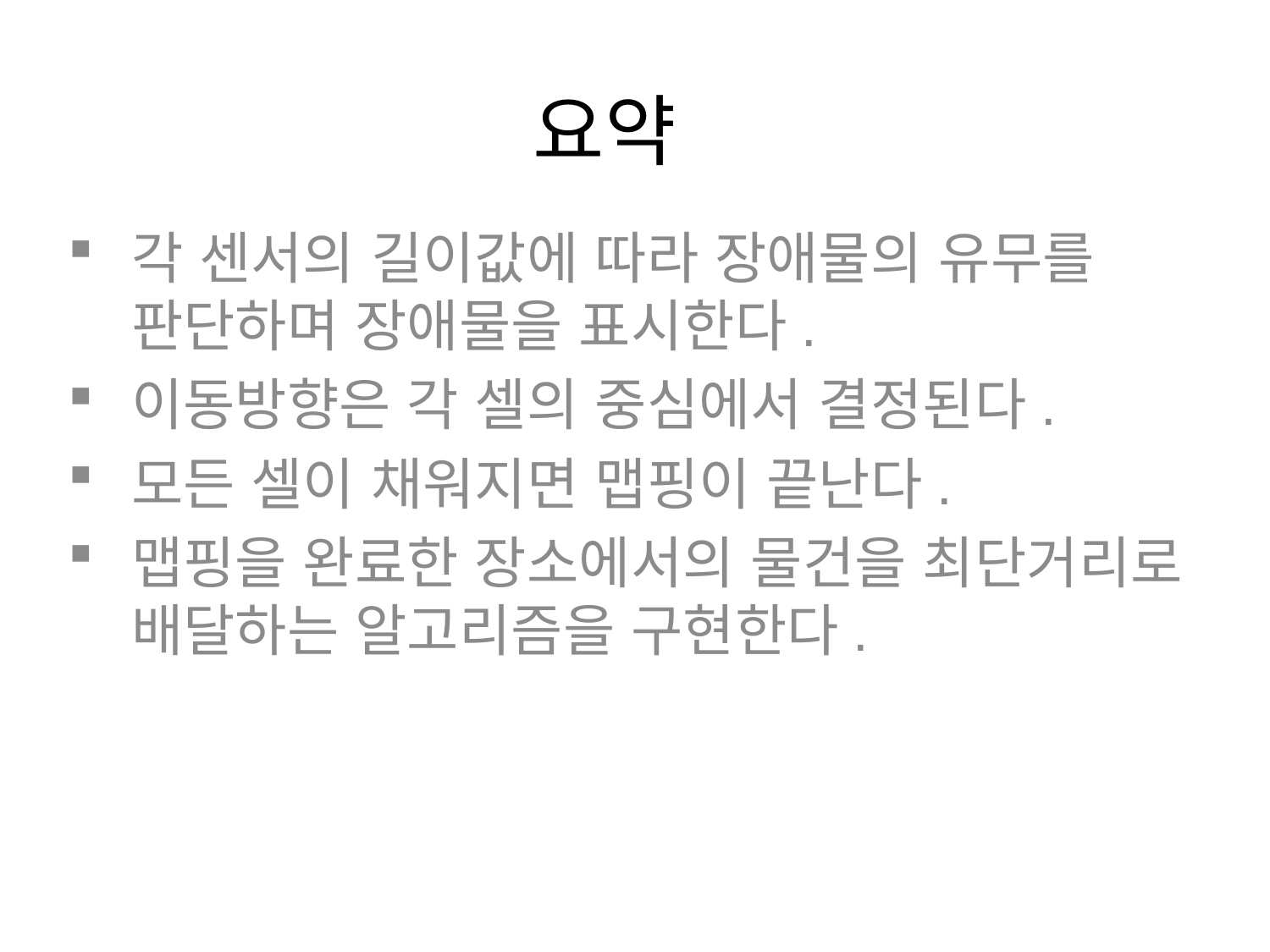

# 요약
각 센서의 길이값에 따라 장애물의 유무를 판단하며 장애물을 표시한다.
이동방향은 각 셀의 중심에서 결정된다.
모든 셀이 채워지면 맵핑이 끝난다.
맵핑을 완료한 장소에서의 물건을 최단거리로 배달하는 알고리즘을 구현한다.